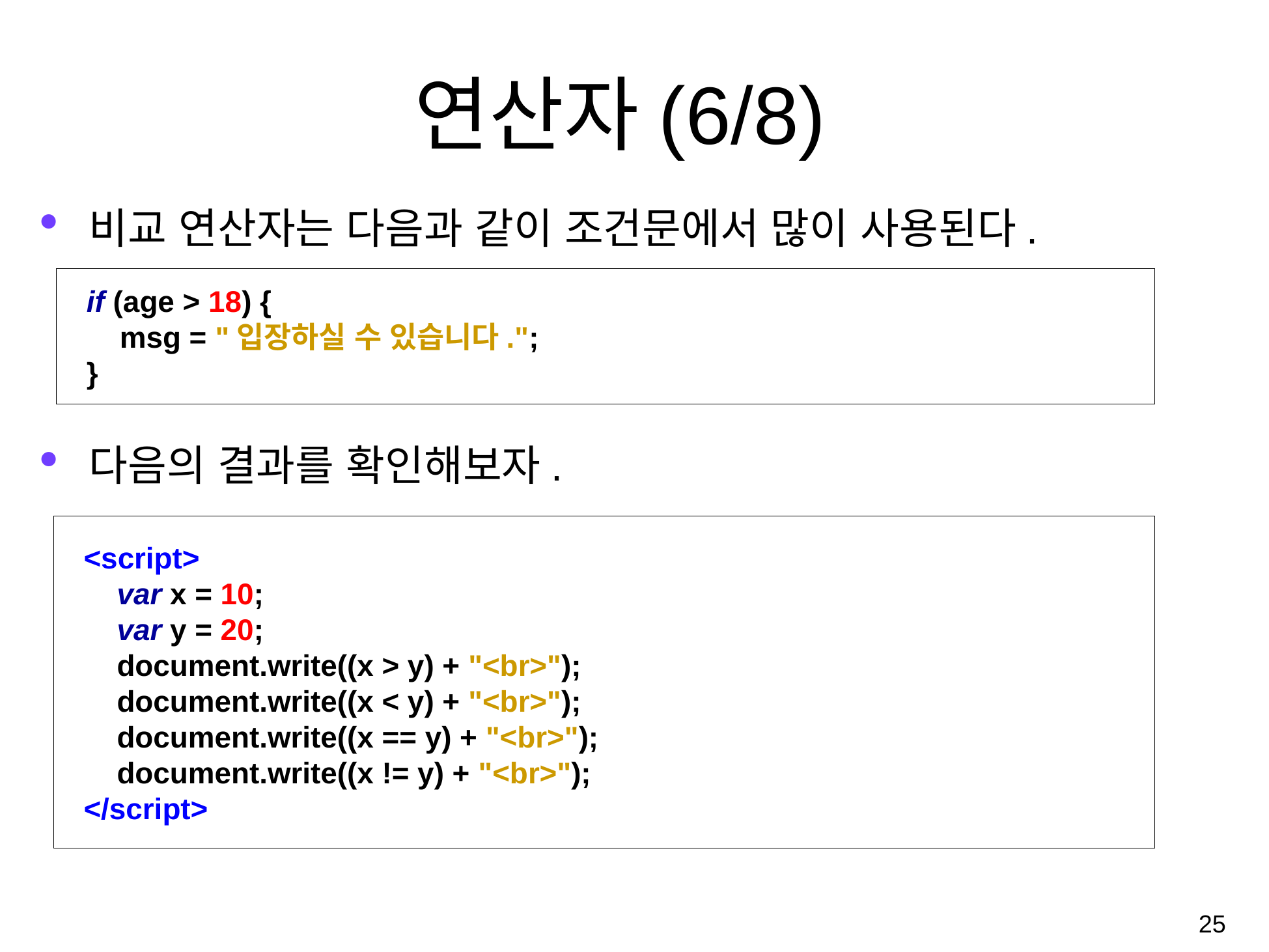

# 연산자(6/8)
비교 연산자는 다음과 같이 조건문에서 많이 사용된다.

다음의 결과를 확인해보자.
if (age > 18) {
    msg = "입장하실 수 있습니다.";
}
<script>
    var x = 10;
    var y = 20;
    document.write((x > y) + "<br>");
    document.write((x < y) + "<br>");
    document.write((x == y) + "<br>");
    document.write((x != y) + "<br>");
</script>
25